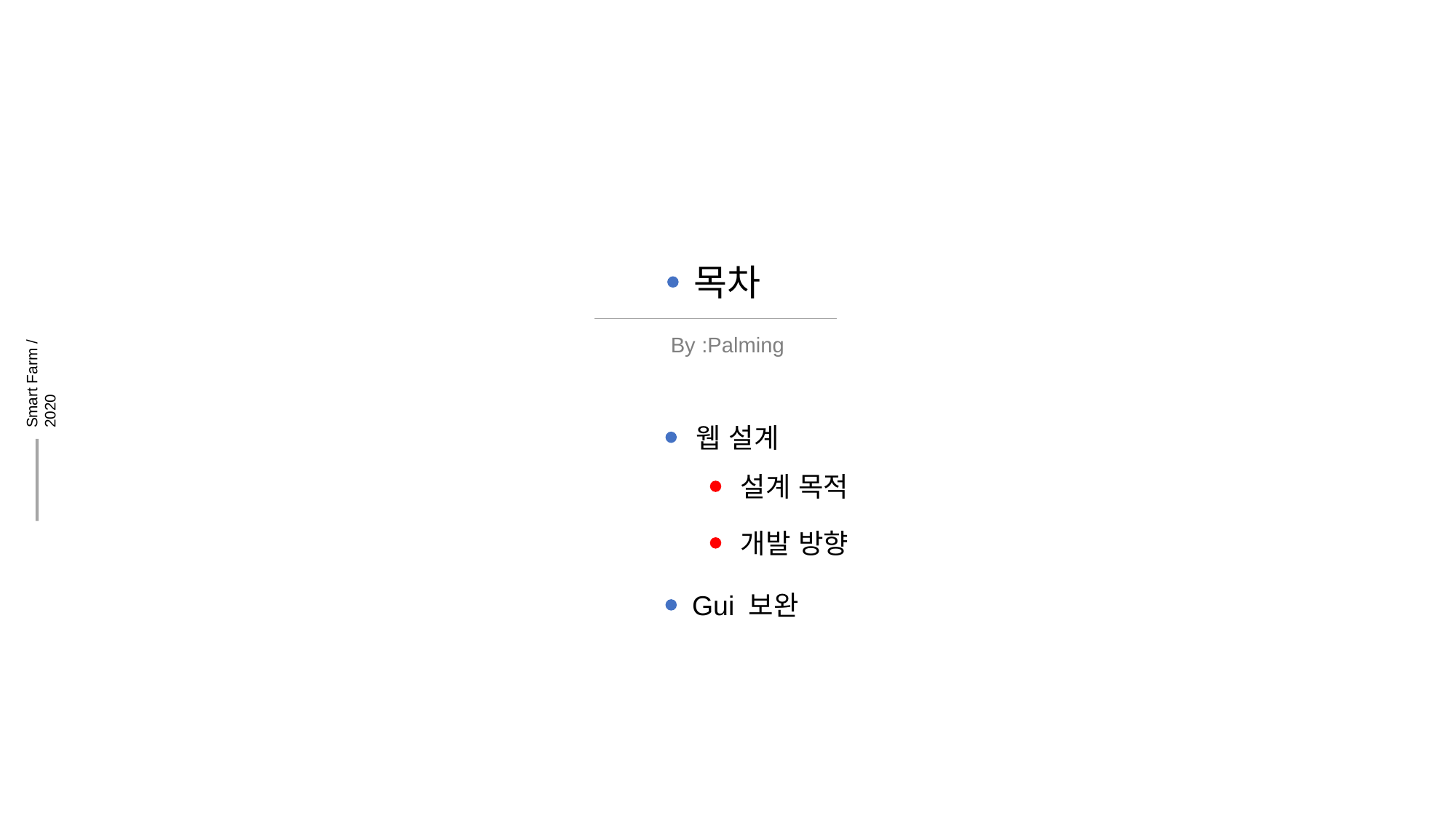

목차

By :Palming

Smart Farm /   2020
웹 설계

설계 목적

개발 방향

Gui 보완